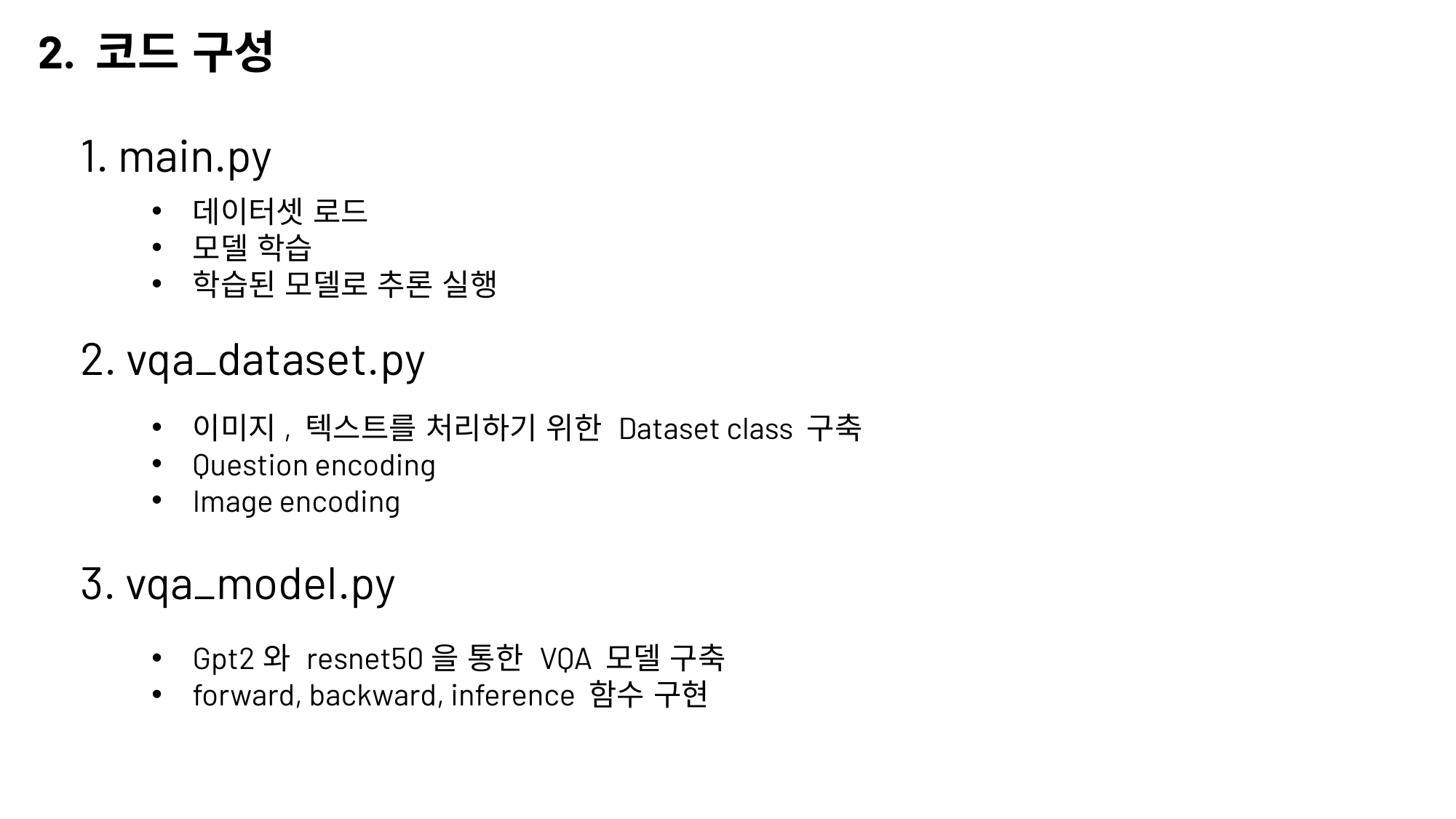

2. 코드 구성
1. main.py
데이터셋 로드
모델 학습
학습된 모델로 추론 실행
2. vqa_dataset.py
이미지, 텍스트를 처리하기 위한 Dataset class 구축
Question encoding
Image encoding
3. vqa_model.py
Gpt2와 resnet50을 통한 VQA 모델 구축
forward, backward, inference 함수 구현